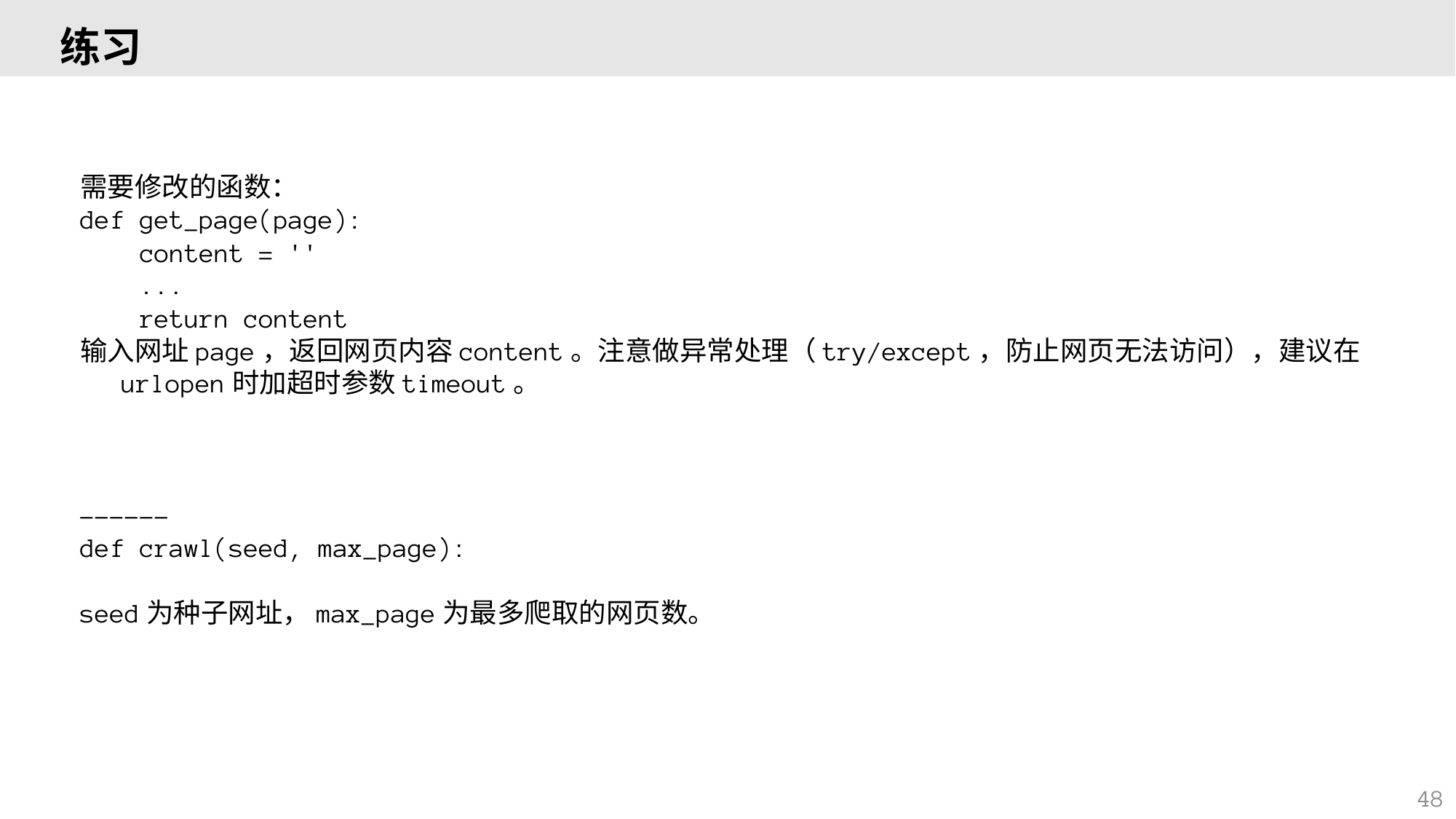

# 练习

需要修改的函数：
def get_page(page):
    content = ''
    ...
    return content
输入网址page，返回网页内容content。注意做异常处理（try/except，防止网页无法访问），建议在urlopen时加超时参数timeout。

------
def crawl(seed, max_page):

seed为种子网址，max_page为最多爬取的网页数。

48